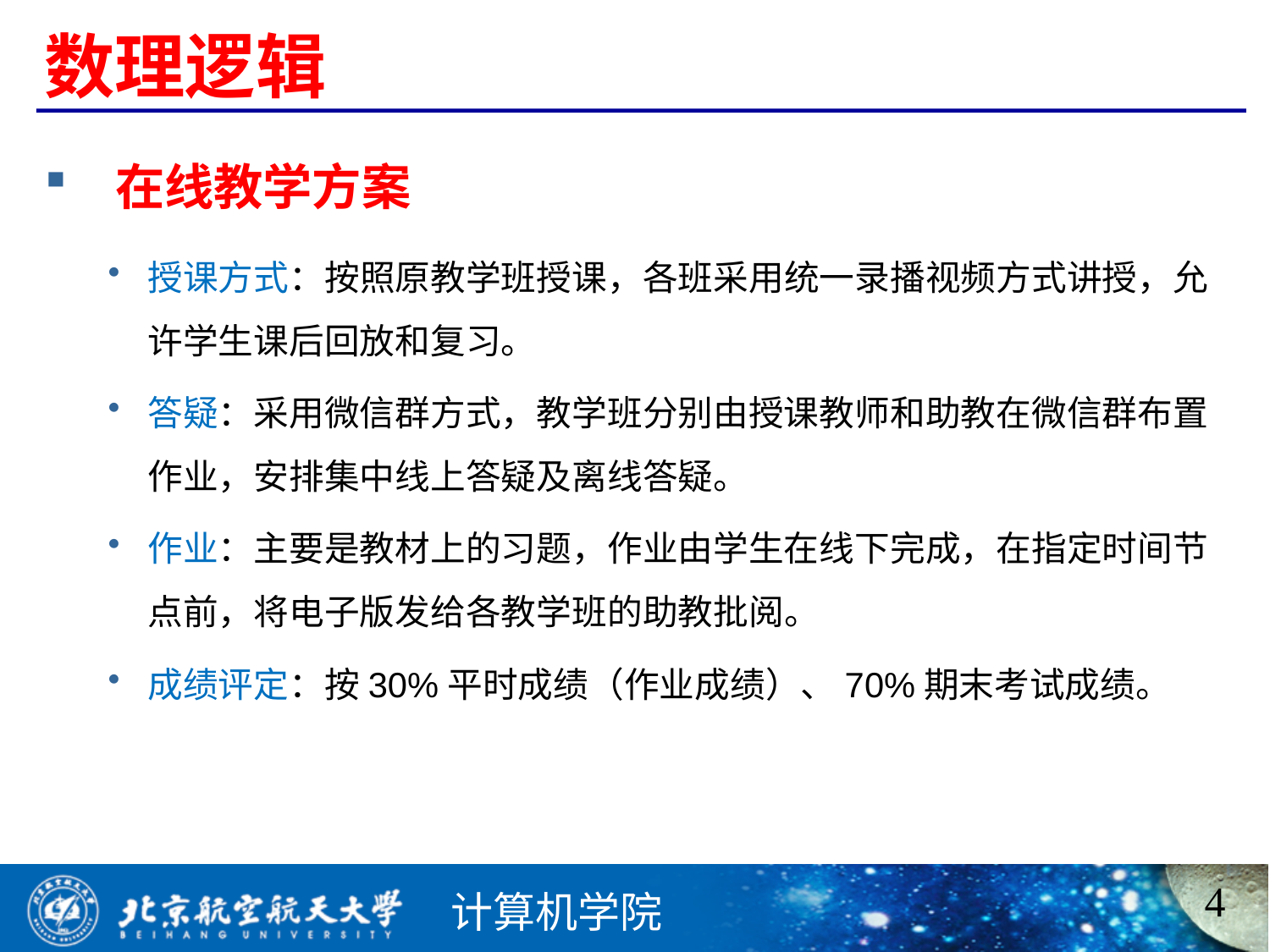

# 数理逻辑
 在线教学方案
授课方式：按照原教学班授课，各班采用统一录播视频方式讲授，允许学生课后回放和复习。
答疑：采用微信群方式，教学班分别由授课教师和助教在微信群布置作业，安排集中线上答疑及离线答疑。
作业：主要是教材上的习题，作业由学生在线下完成，在指定时间节点前，将电子版发给各教学班的助教批阅。
成绩评定：按30%平时成绩（作业成绩）、70%期末考试成绩。